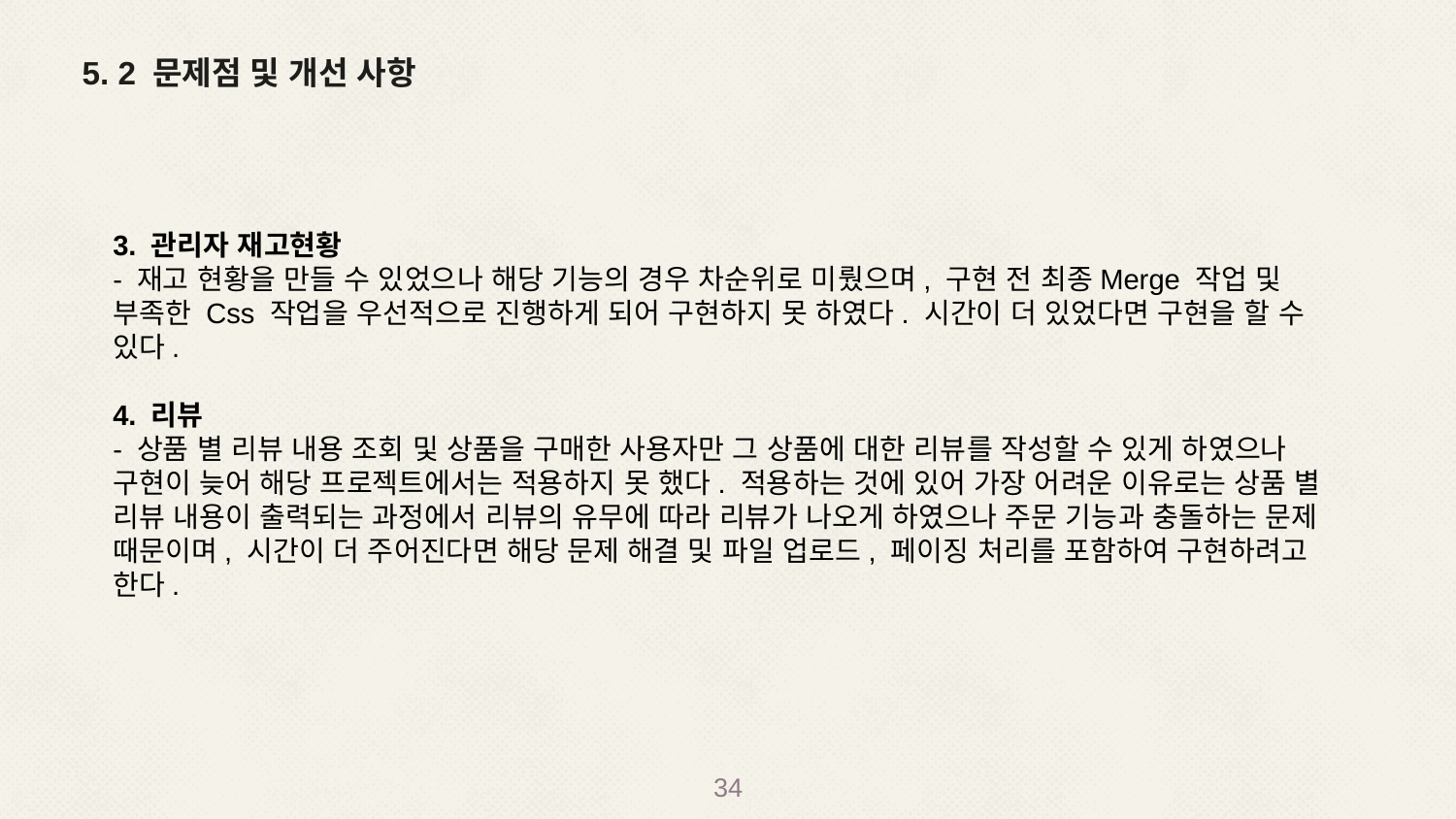

5. 2 문제점 및 개선 사항

3. 관리자 재고현황
- 재고 현황을 만들 수 있었으나 해당 기능의 경우 차순위로 미뤘으며, 구현 전 최종Merge 작업 및 부족한 Css 작업을 우선적으로 진행하게 되어 구현하지 못 하였다. 시간이 더 있었다면 구현을 할 수 있다.

4. 리뷰
- 상품 별 리뷰 내용 조회 및 상품을 구매한 사용자만 그 상품에 대한 리뷰를 작성할 수 있게 하였으나 구현이 늦어 해당 프로젝트에서는 적용하지 못 했다. 적용하는 것에 있어 가장 어려운 이유로는 상품 별 리뷰 내용이 출력되는 과정에서 리뷰의 유무에 따라 리뷰가 나오게 하였으나 주문 기능과 충돌하는 문제 때문이며, 시간이 더 주어진다면 해당 문제 해결 및 파일 업로드, 페이징 처리를 포함하여 구현하려고 한다.
34